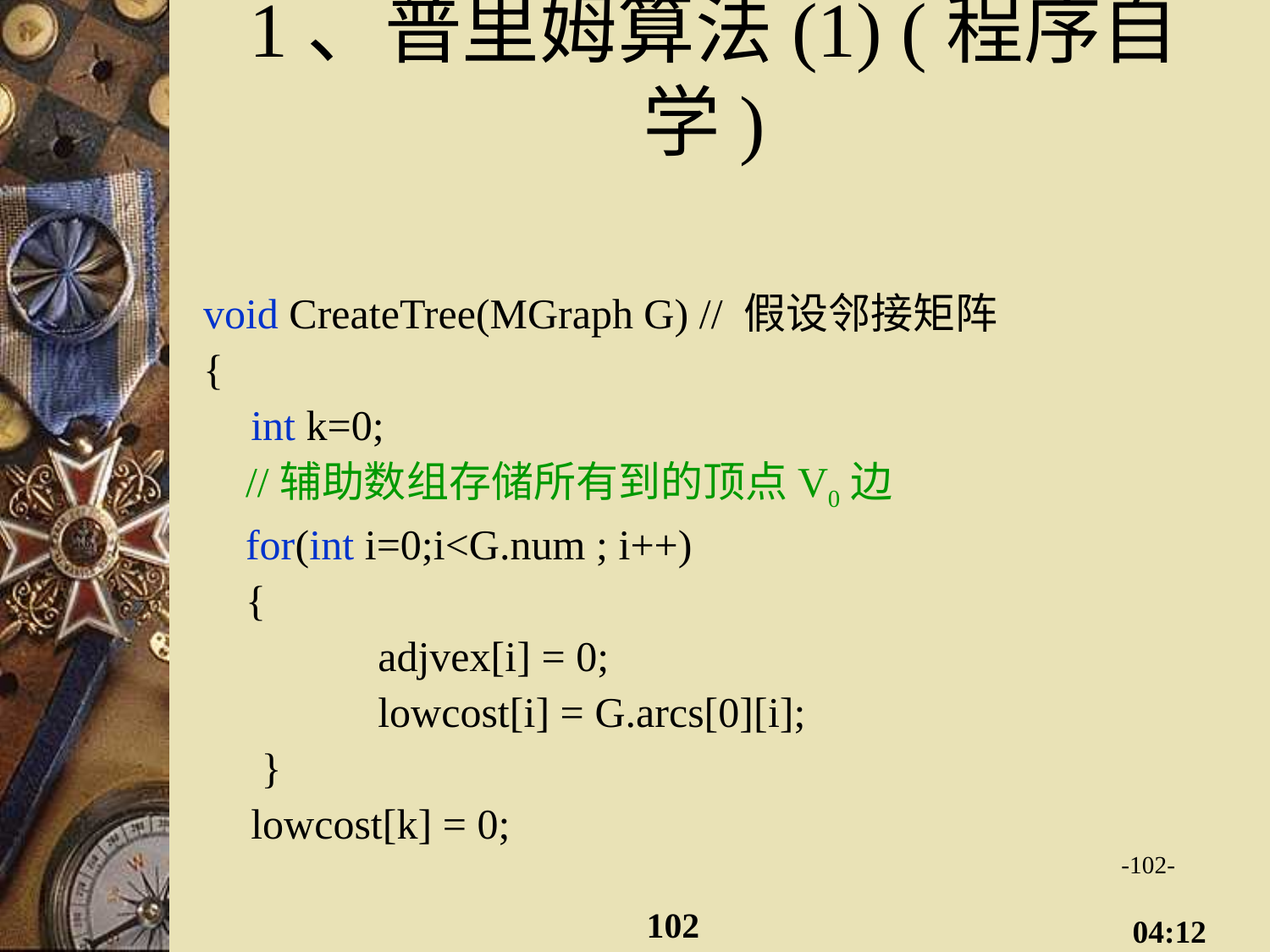

# 1、普里姆算法(1) (程序自学)
void CreateTree(MGraph G) // 假设邻接矩阵
{
	int k=0;
    //辅助数组存储所有到的顶点V0边
    for(int i=0;i<G.num ; i++)
    {
		adjvex[i] = 0;
		lowcost[i] = G.arcs[0][i];
	 }
	lowcost[k] = 0;

-102-